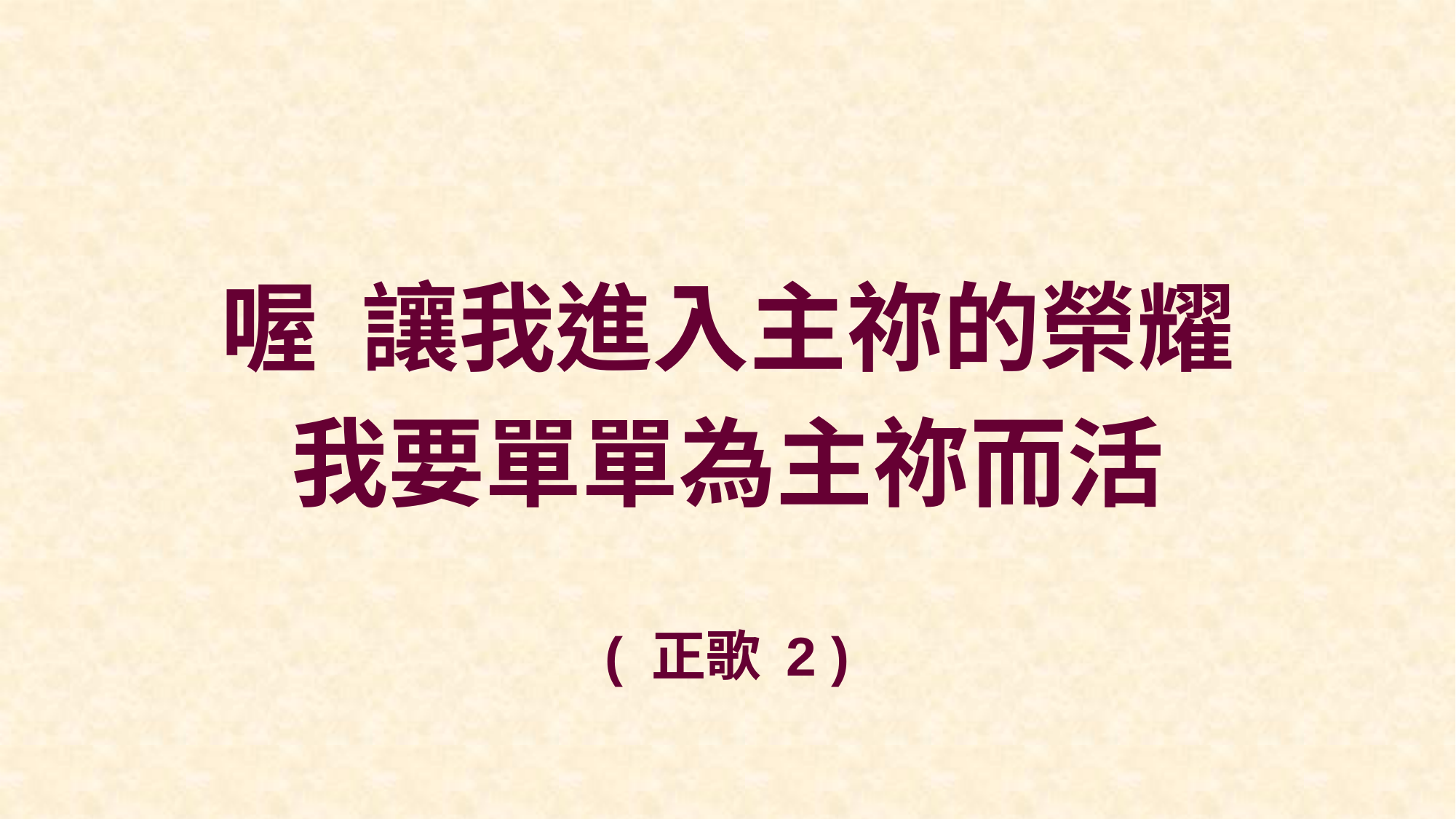

喔  讓我進入主祢的榮耀
我要單單為主祢而活
( 正歌 2 )